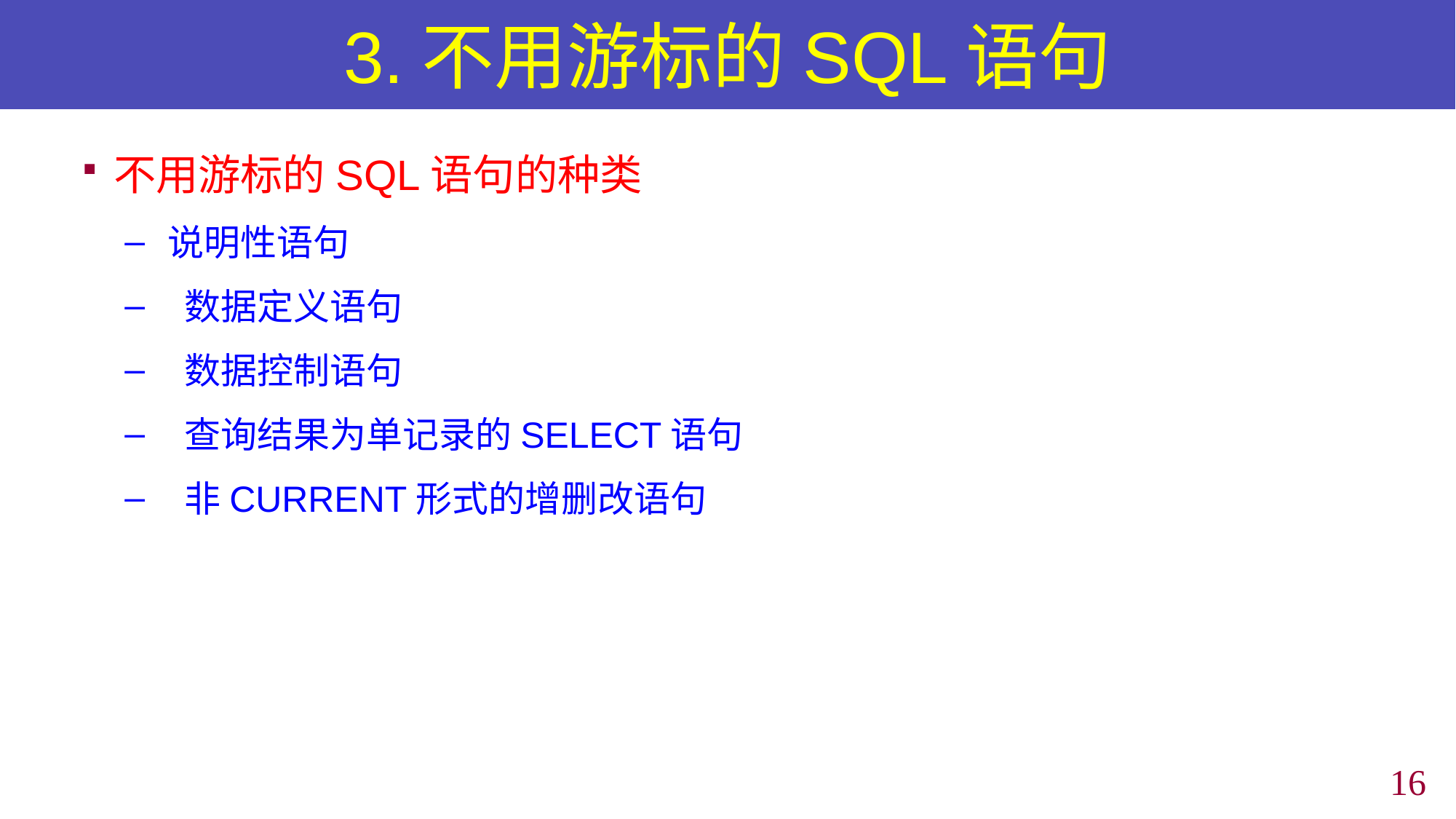

# 3.不用游标的SQL语句
不用游标的SQL语句的种类
说明性语句
 数据定义语句
 数据控制语句
 查询结果为单记录的SELECT语句
 非CURRENT形式的增删改语句
16